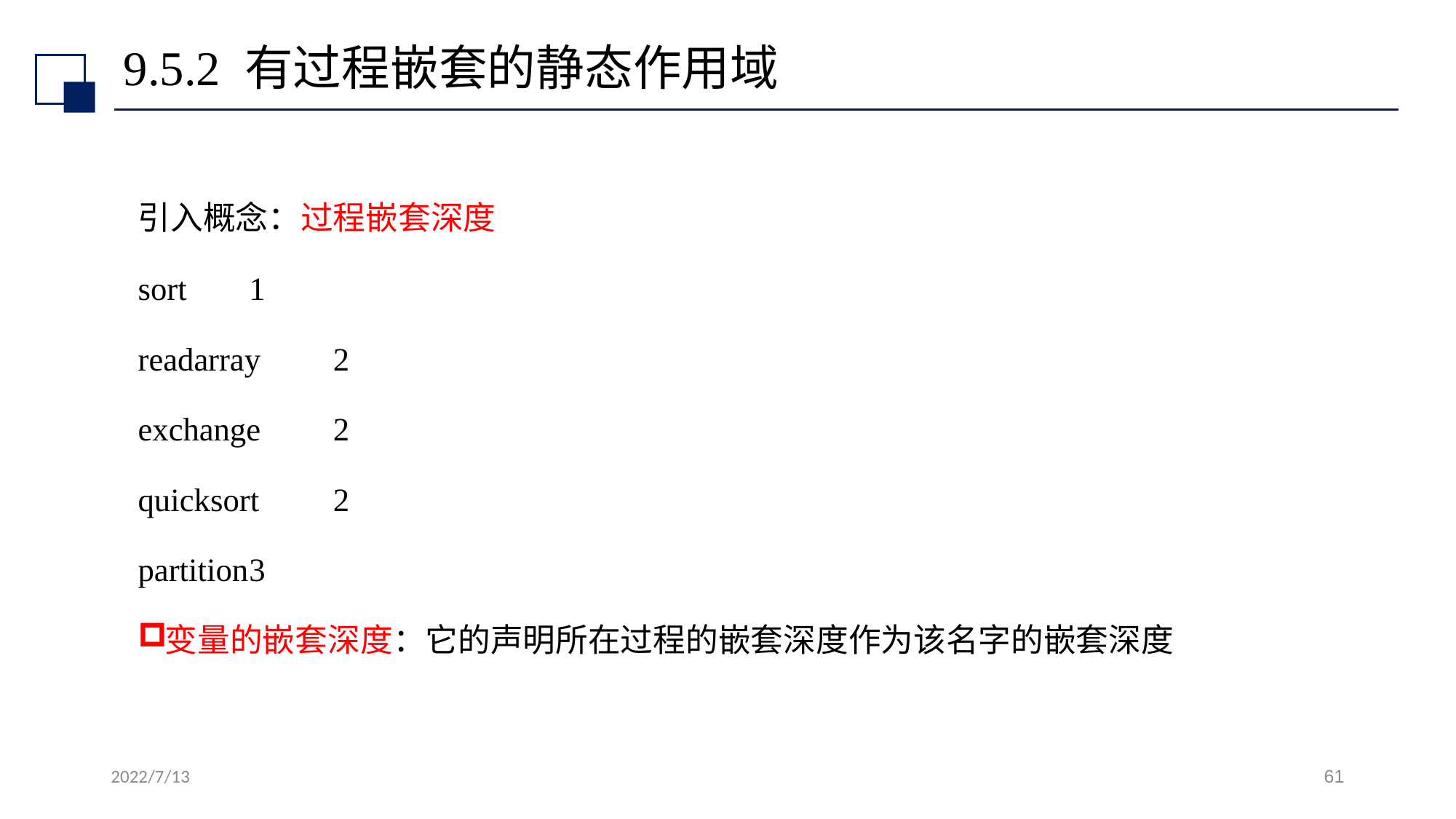

# 9.5.2 有过程嵌套的静态作用域
引入概念：过程嵌套深度
sort			1
readarray		2
exchange		2
quicksort		2
partition		3
变量的嵌套深度：它的声明所在过程的嵌套深度作为该名字的嵌套深度
2022/7/13
61